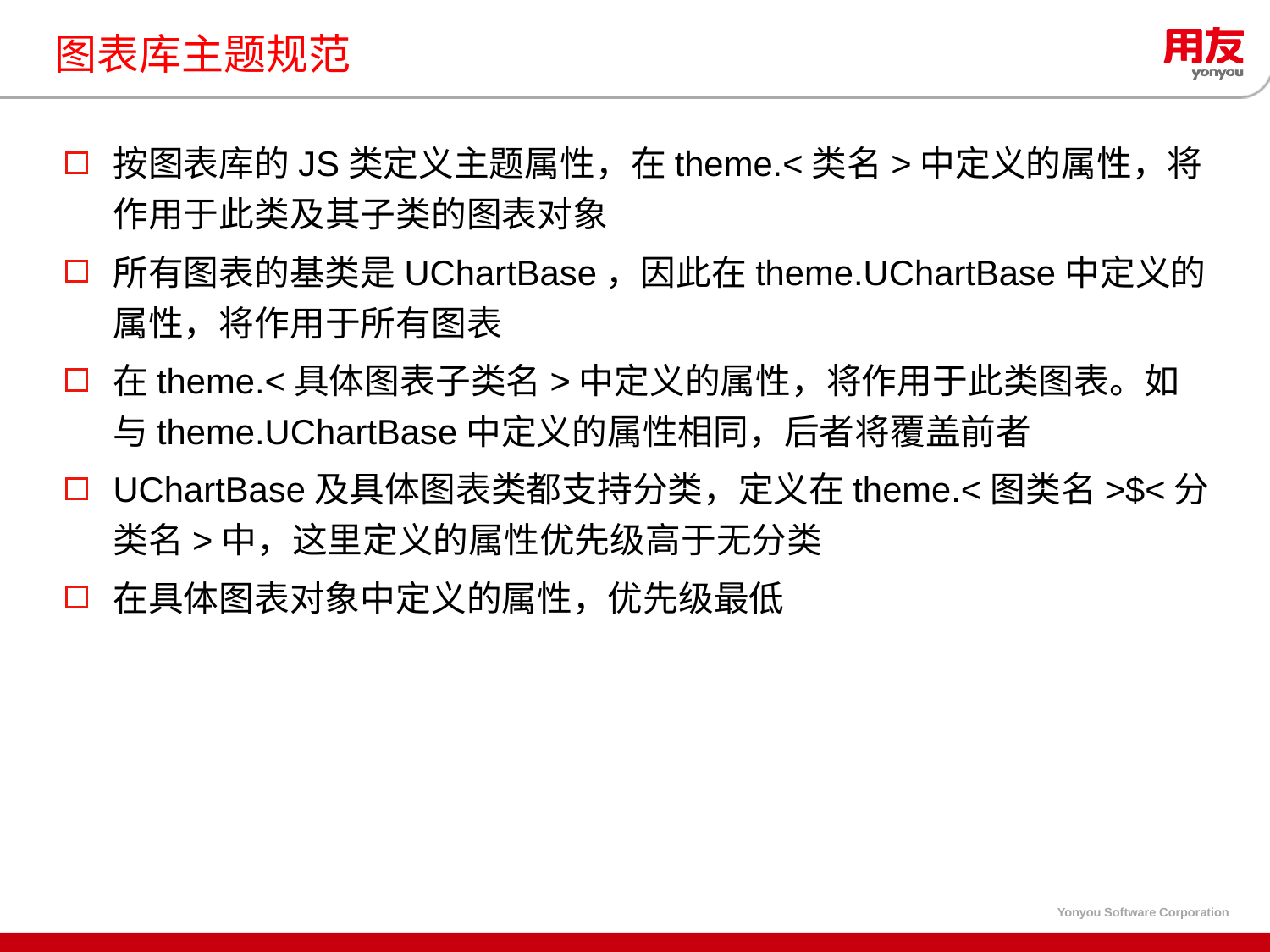

# 图表库主题规范
按图表库的JS类定义主题属性，在theme.<类名>中定义的属性，将作用于此类及其子类的图表对象
所有图表的基类是UChartBase，因此在theme.UChartBase中定义的属性，将作用于所有图表
在theme.<具体图表子类名>中定义的属性，将作用于此类图表。如与theme.UChartBase中定义的属性相同，后者将覆盖前者
UChartBase及具体图表类都支持分类，定义在theme.<图类名>$<分类名>中，这里定义的属性优先级高于无分类
在具体图表对象中定义的属性，优先级最低